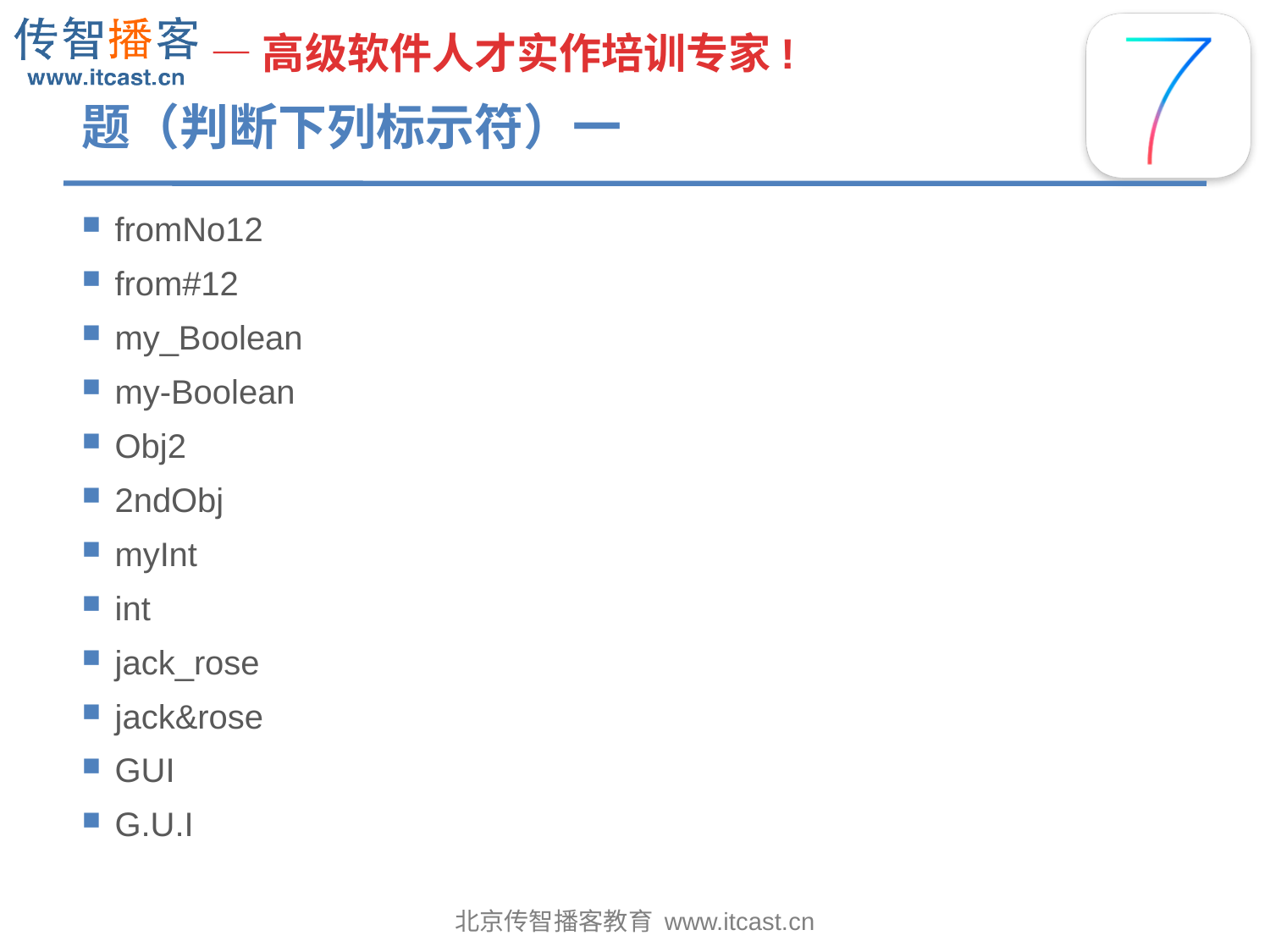

# 题（判断下列标示符）一
fromNo12
from#12
my_Boolean
my-Boolean
Obj2
2ndObj
myInt
int
jack_rose
jack&rose
GUI
G.U.I